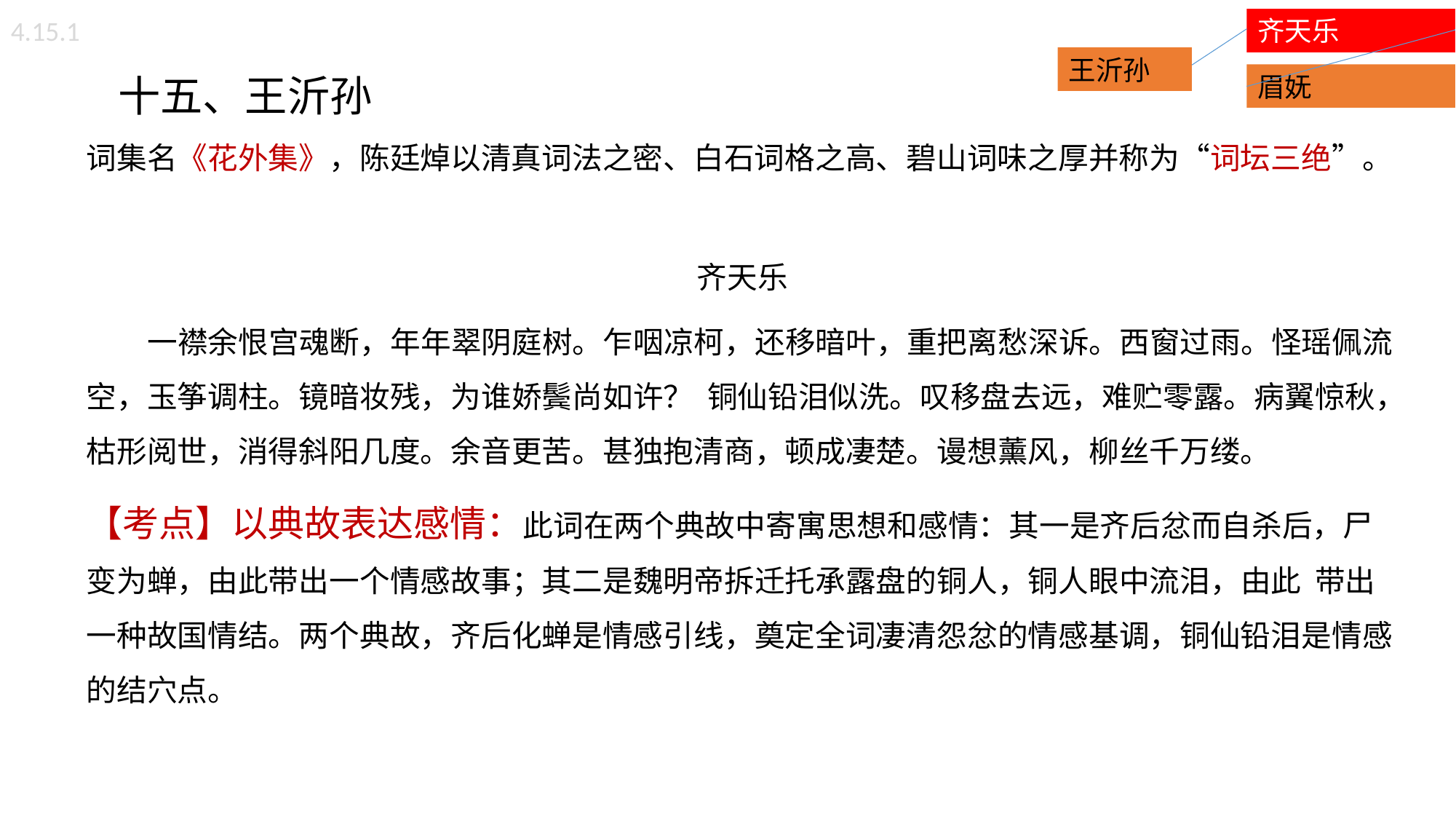

4.15.1
齐天乐
   十五、王沂孙
词集名《花外集》，陈廷焯以清真词法之密、白石词格之高、碧山词味之厚并称为“词坛三绝”。

齐天乐
        一襟余恨宫魂断，年年翠阴庭树。乍咽凉柯，还移暗叶，重把离愁深诉。西窗过雨。怪瑶佩流空，玉筝调柱。镜暗妆残，为谁娇鬓尚如许？  铜仙铅泪似洗。叹移盘去远，难贮零露。病翼惊秋，枯形阅世，消得斜阳几度。余音更苦。甚独抱清商，顿成凄楚。谩想薰风，柳丝千万缕。
【考点】以典故表达感情：此词在两个典故中寄寓思想和感情：其一是齐后忿而自杀后，尸  变为蝉，由此带出一个情感故事；其二是魏明帝拆迁托承露盘的铜人，铜人眼中流泪，由此  带出一种故国情结。两个典故，齐后化蝉是情感引线，奠定全词凄清怨忿的情感基调，铜仙铅泪是情感的结穴点。
王沂孙
眉妩